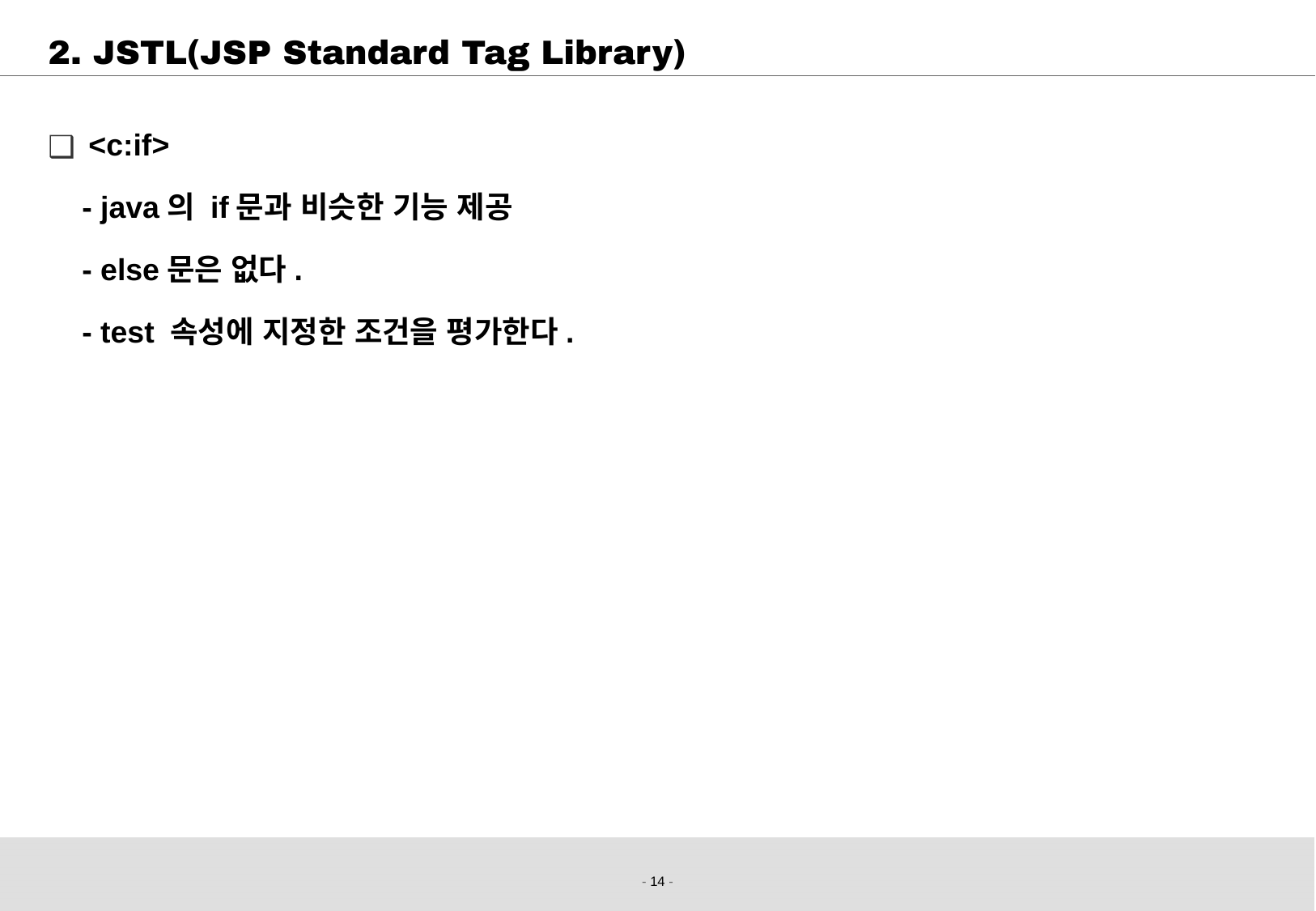

# 2. JSTL(JSP Standard Tag Library)
<c:if>
    - java의 if문과 비슷한 기능 제공
    - else문은 없다.
    - test 속성에 지정한 조건을 평가한다.